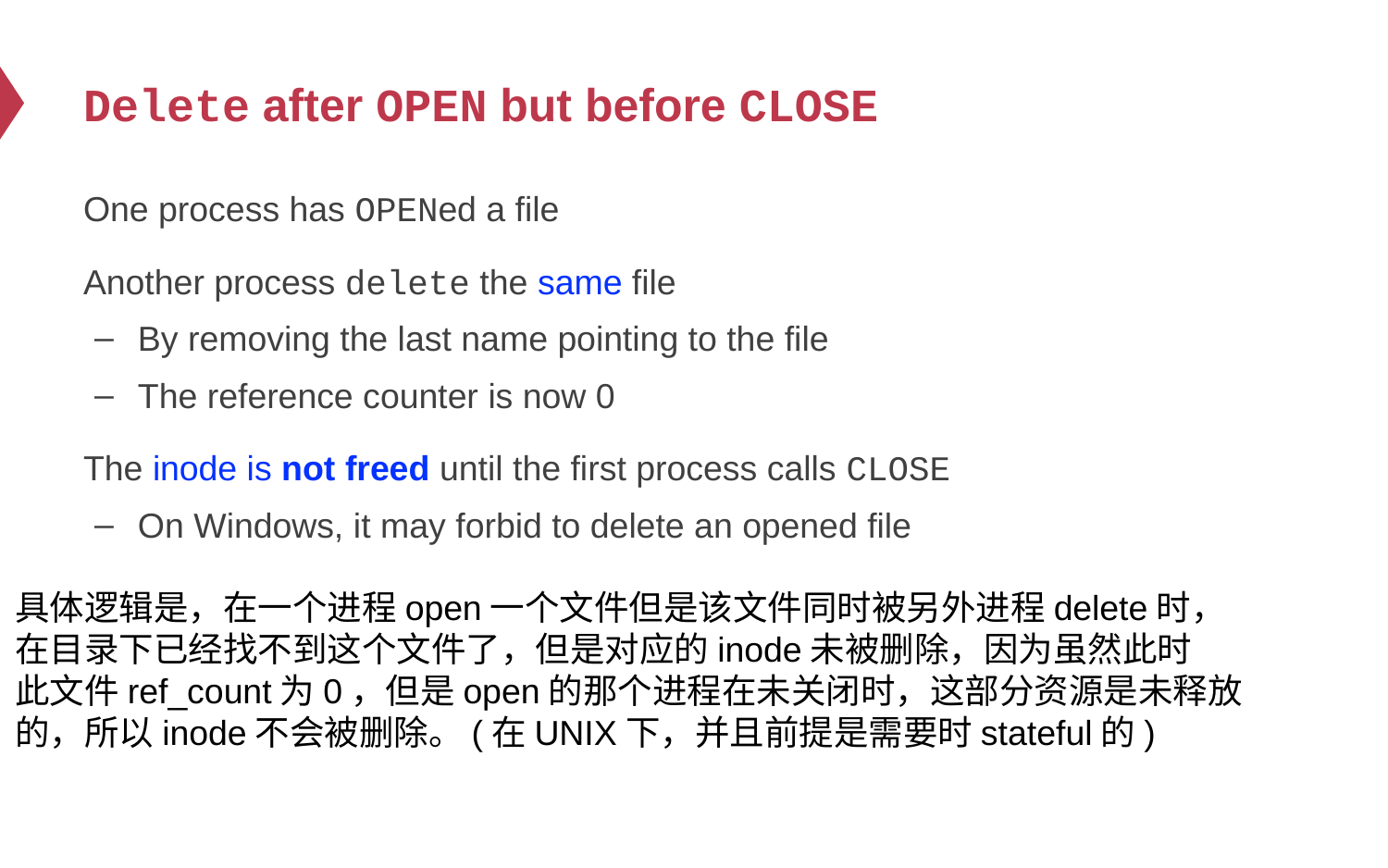

# Delete after OPEN but before CLOSE
One process has OPENed a file
Another process delete the same file
By removing the last name pointing to the file
The reference counter is now 0
The inode is not freed until the first process calls CLOSE
On Windows, it may forbid to delete an opened file

具体逻辑是，在一个进程open一个文件但是该文件同时被另外进程delete时，
在目录下已经找不到这个文件了，但是对应的inode未被删除，因为虽然此时
此文件ref_count为0，但是open的那个进程在未关闭时，这部分资源是未释放
的，所以inode不会被删除。(在UNIX下，并且前提是需要时stateful的)
27